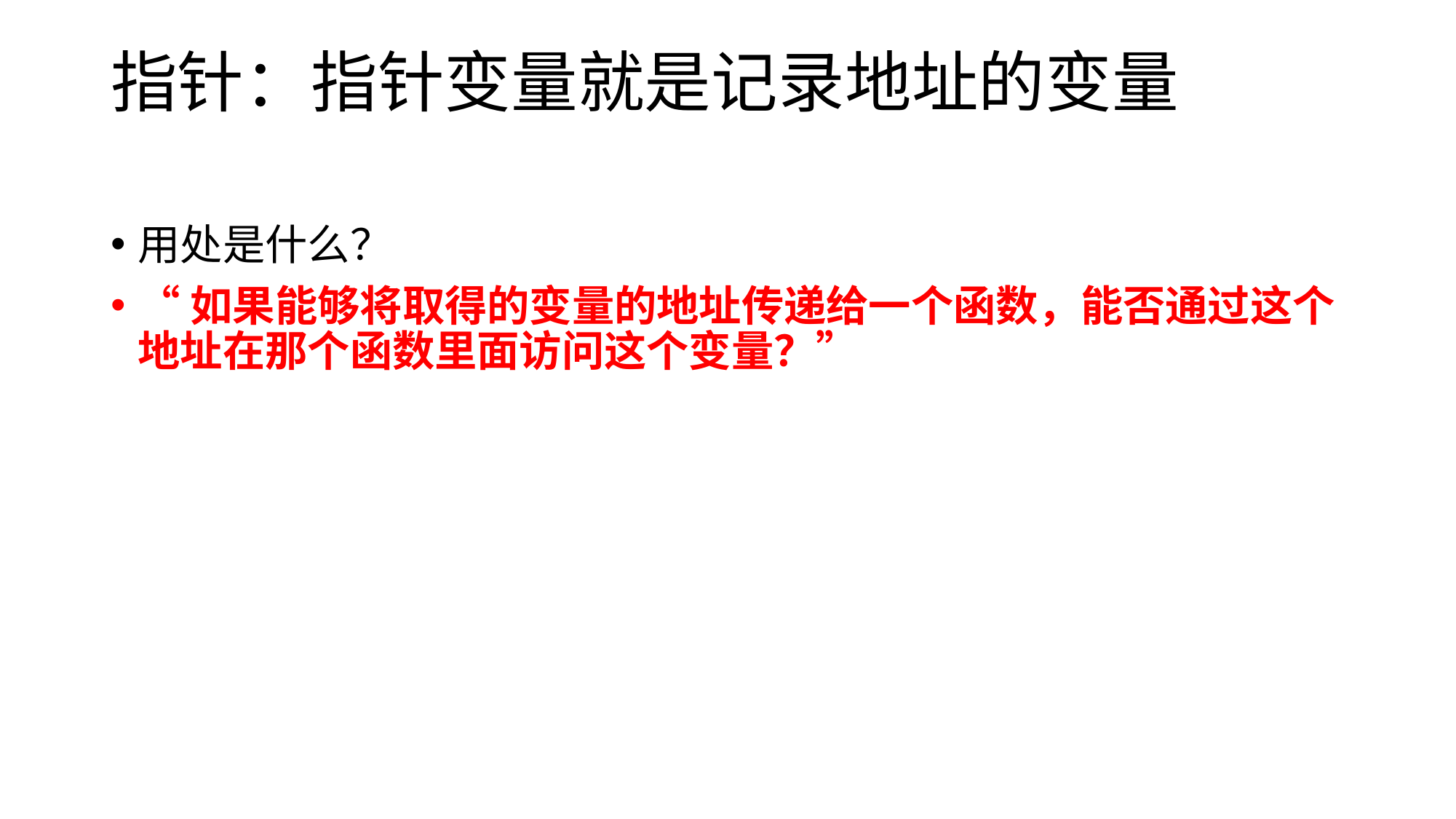

# 指针：指针变量就是记录地址的变量
用处是什么？
“如果能够将取得的变量的地址传递给一个函数，能否通过这个地址在那个函数里面访问这个变量？”